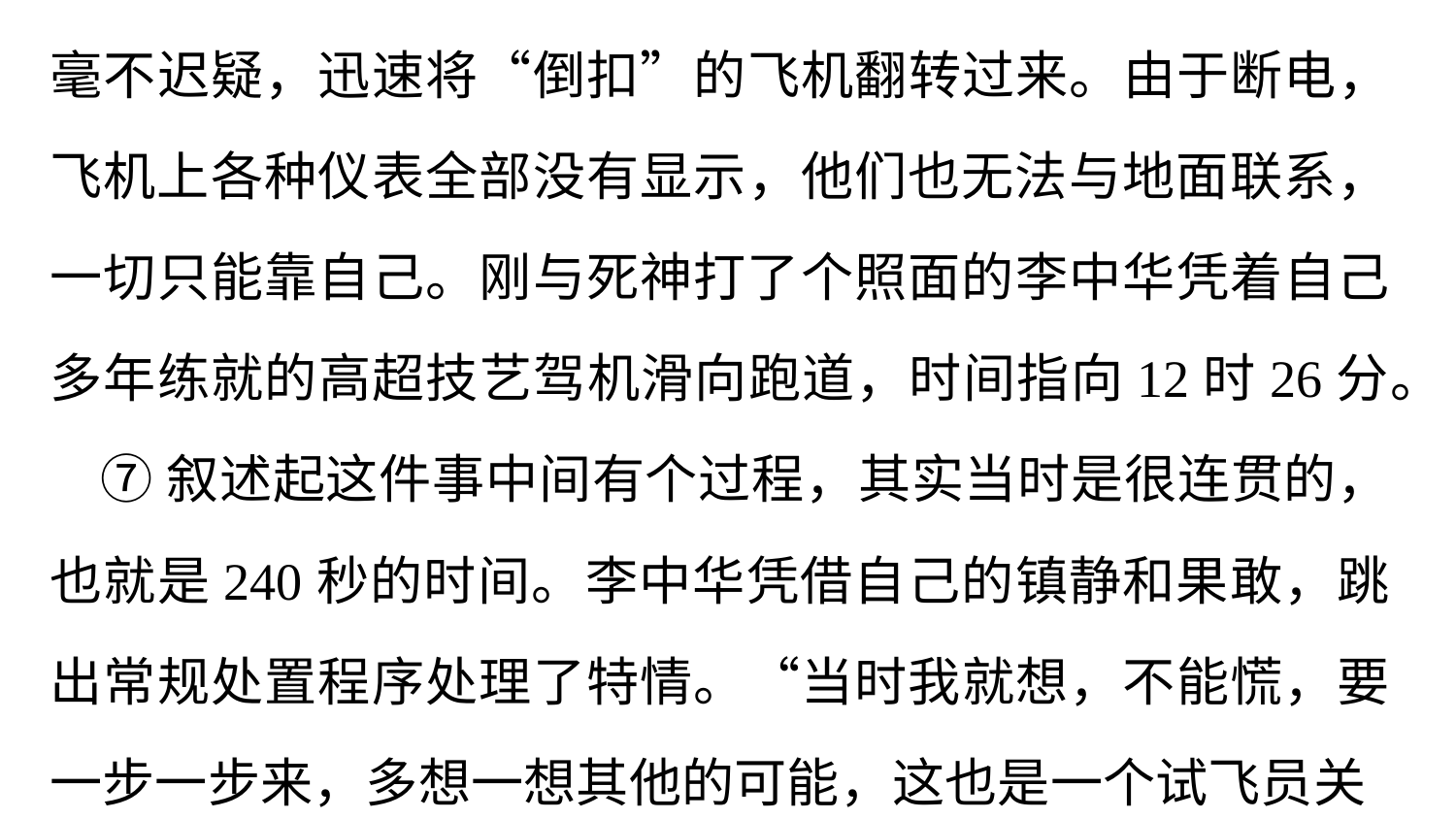

毫不迟疑，迅速将“倒扣”的飞机翻转过来。由于断电，飞机上各种仪表全部没有显示，他们也无法与地面联系，一切只能靠自己。刚与死神打了个照面的李中华凭着自己多年练就的高超技艺驾机滑向跑道，时间指向12时26分。
    ⑦叙述起这件事中间有个过程，其实当时是很连贯的，也就是240秒的时间。李中华凭借自己的镇静和果敢，跳出常规处置程序处理了特情。“当时我就想，不能慌，要一步一步来，多想一想其他的可能，这也是一个试飞员关